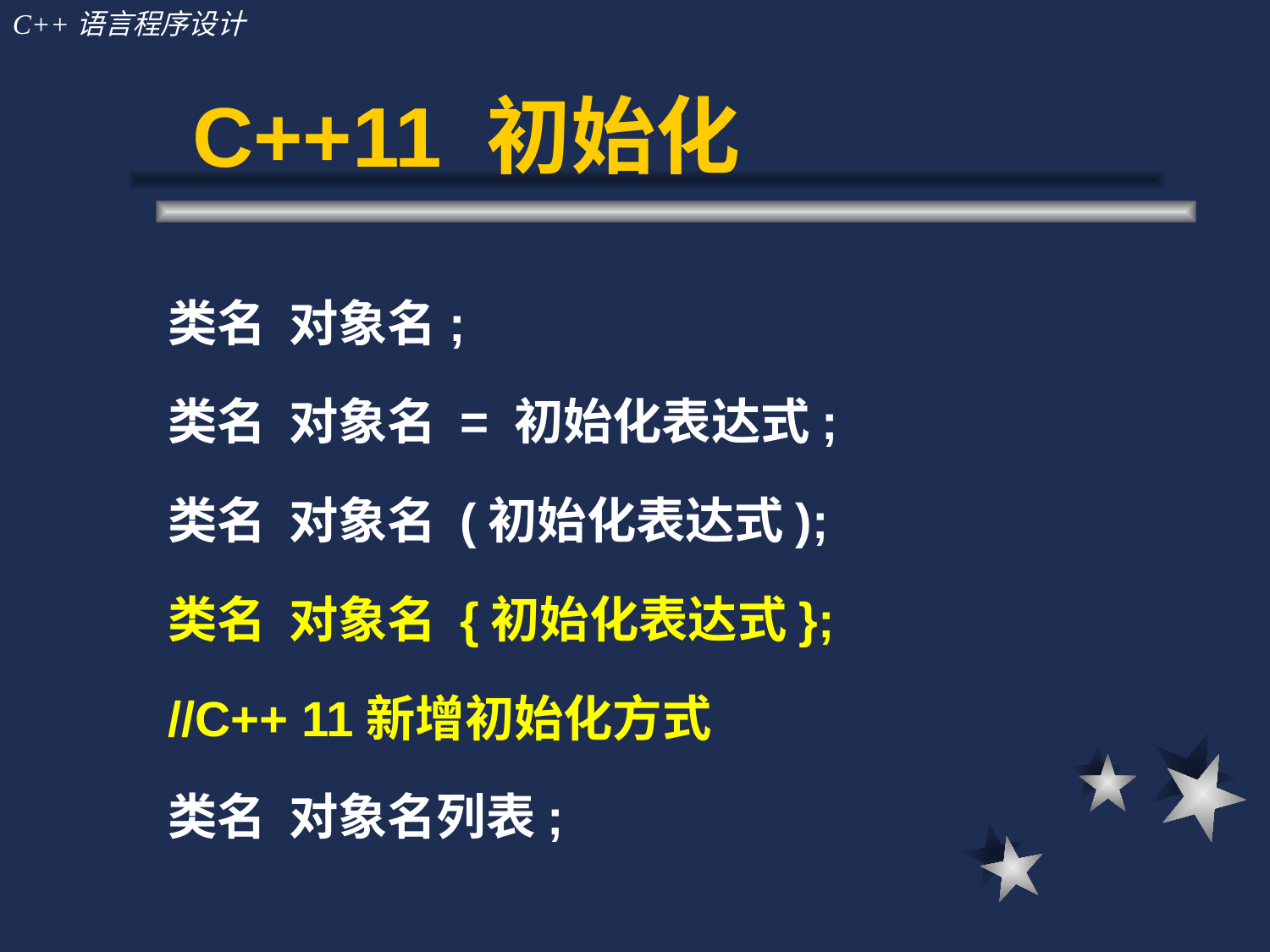

# C++11 初始化
类名  对象名;
类名  对象名 = 初始化表达式;
类名  对象名 (初始化表达式);
类名  对象名 {初始化表达式};
//C++ 11新增初始化方式
类名  对象名列表;